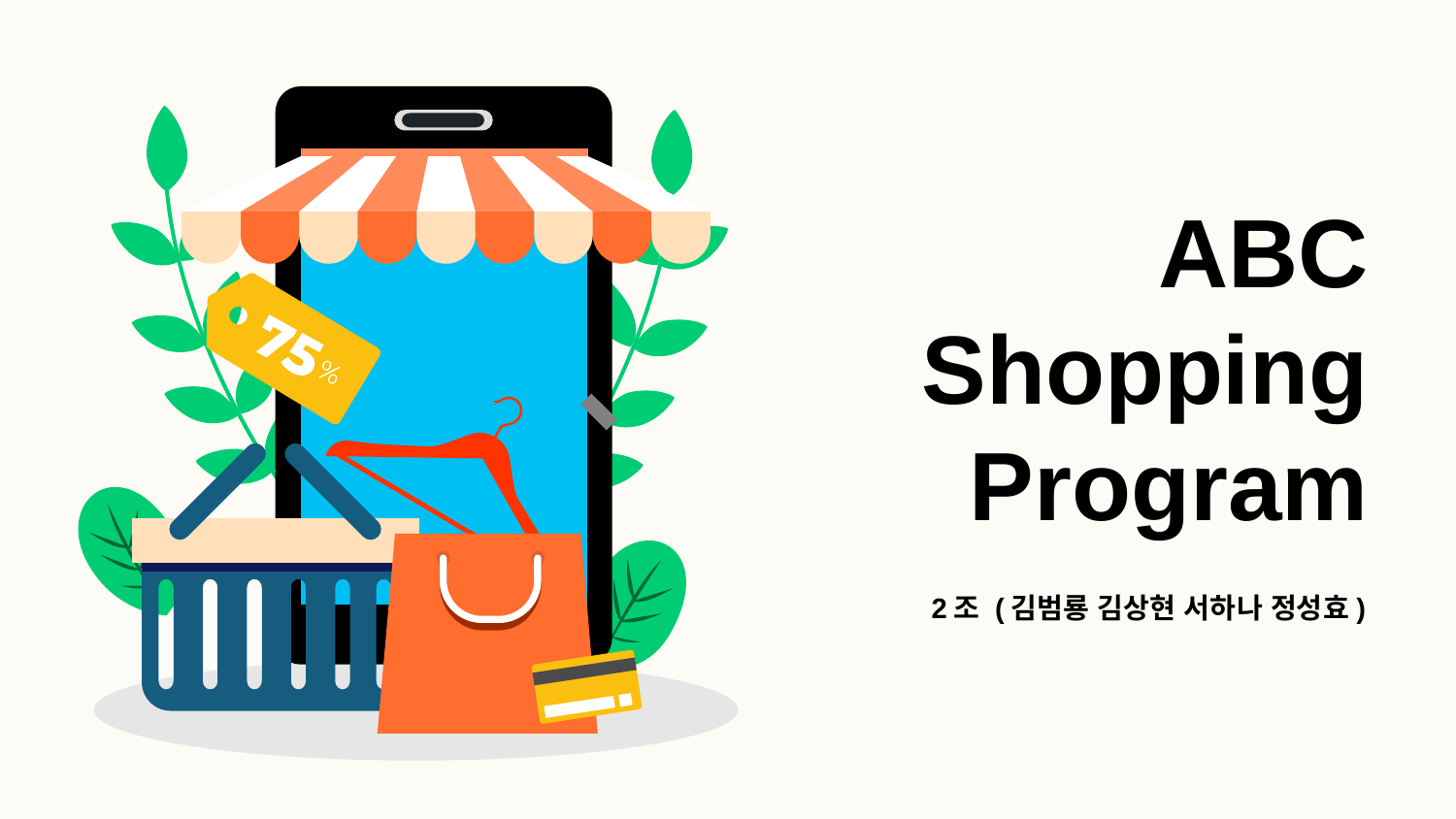

# ABC Shopping Program
2조 (김범룡 김상현 서하나 정성효)